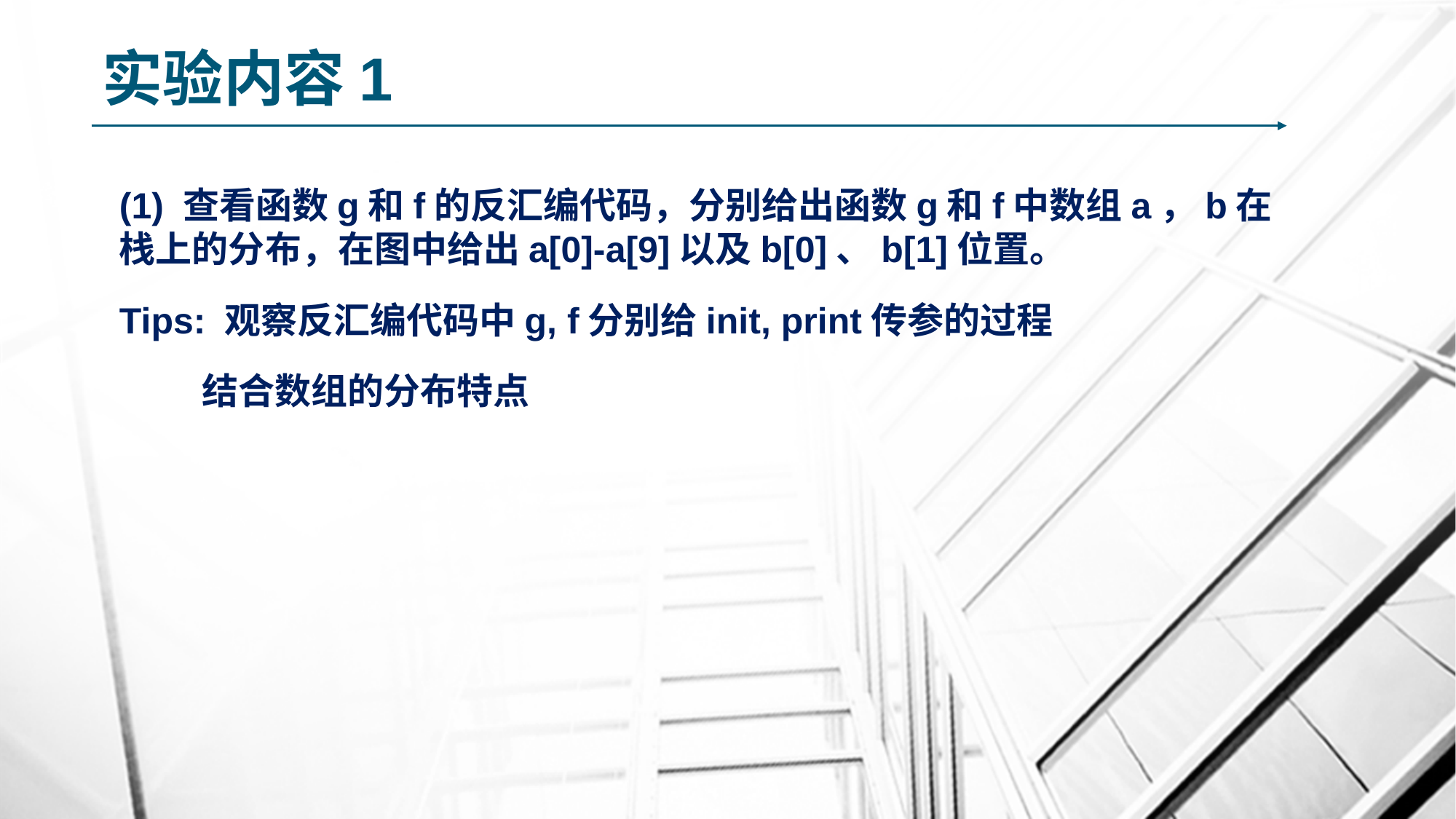

# 实验内容1
(1) 查看函数g和f的反汇编代码，分别给出函数g和f中数组a，b在栈上的分布，在图中给出a[0]-a[9]以及b[0]、b[1]位置。
Tips: 观察反汇编代码中g, f分别给init, print传参的过程
         结合数组的分布特点